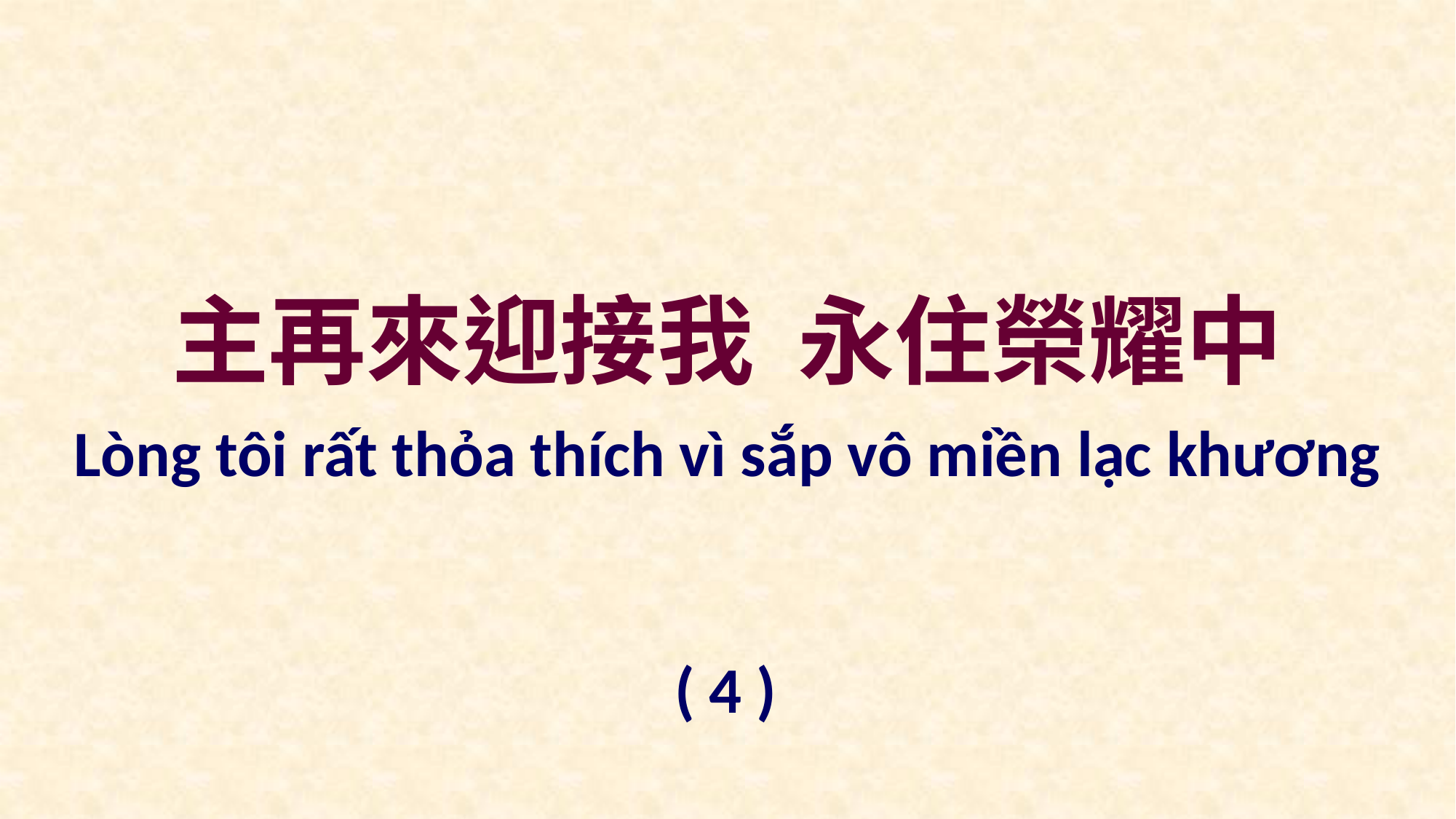

主再來迎接我  永住榮耀中
Lòng tôi rất thỏa thích vì sắp vô miền lạc khương
( 4 )